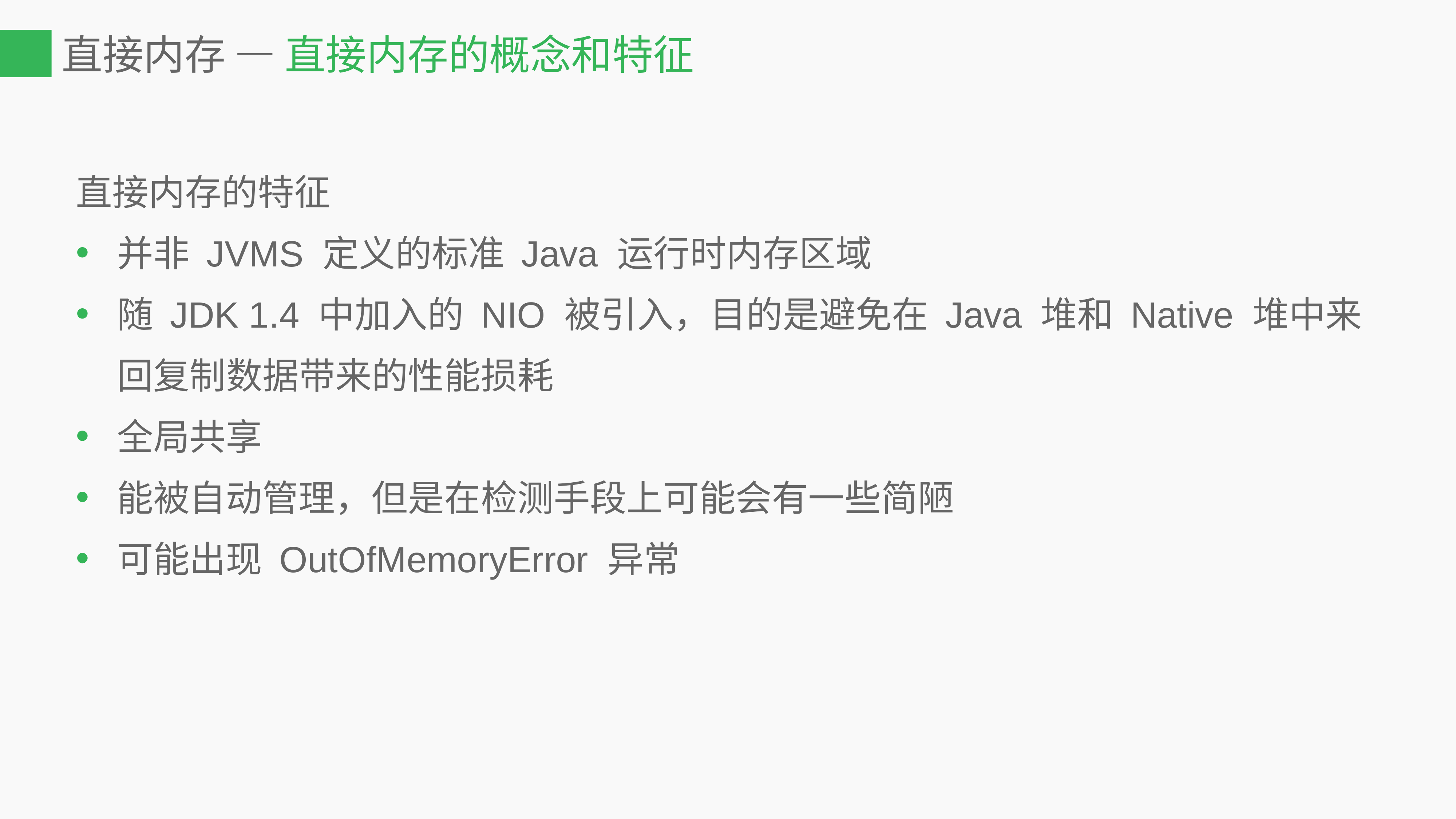

# 直接内存 — 直接内存的概念和特征
直接内存的特征
并非 JVMS 定义的标准 Java 运行时内存区域
随 JDK 1.4 中加入的 NIO 被引入，目的是避免在 Java 堆和 Native 堆中来回复制数据带来的性能损耗
全局共享
能被自动管理，但是在检测手段上可能会有一些简陋
可能出现 OutOfMemoryError 异常